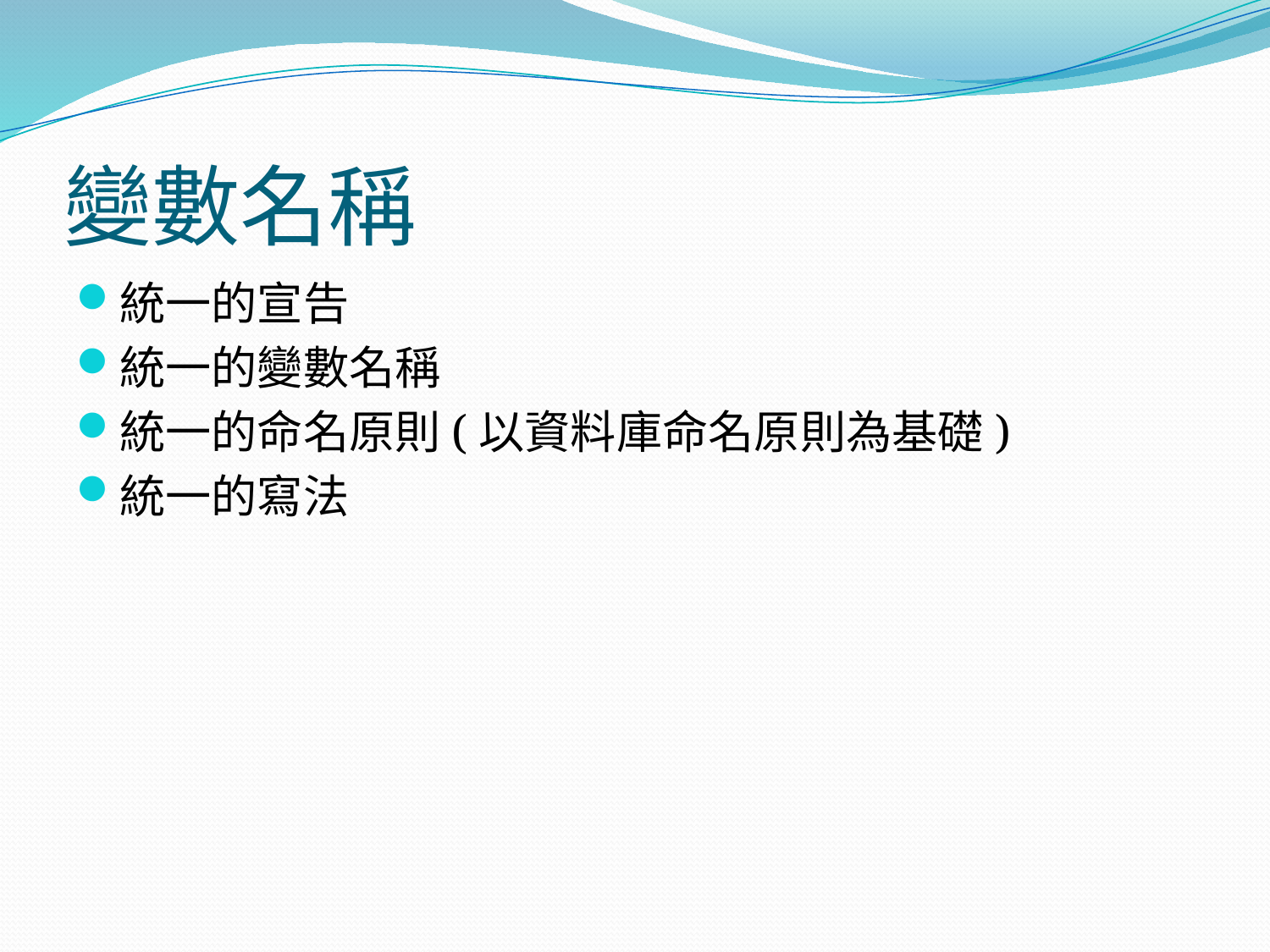

# 變數名稱
統一的宣告
統一的變數名稱
統一的命名原則(以資料庫命名原則為基礎)
統一的寫法